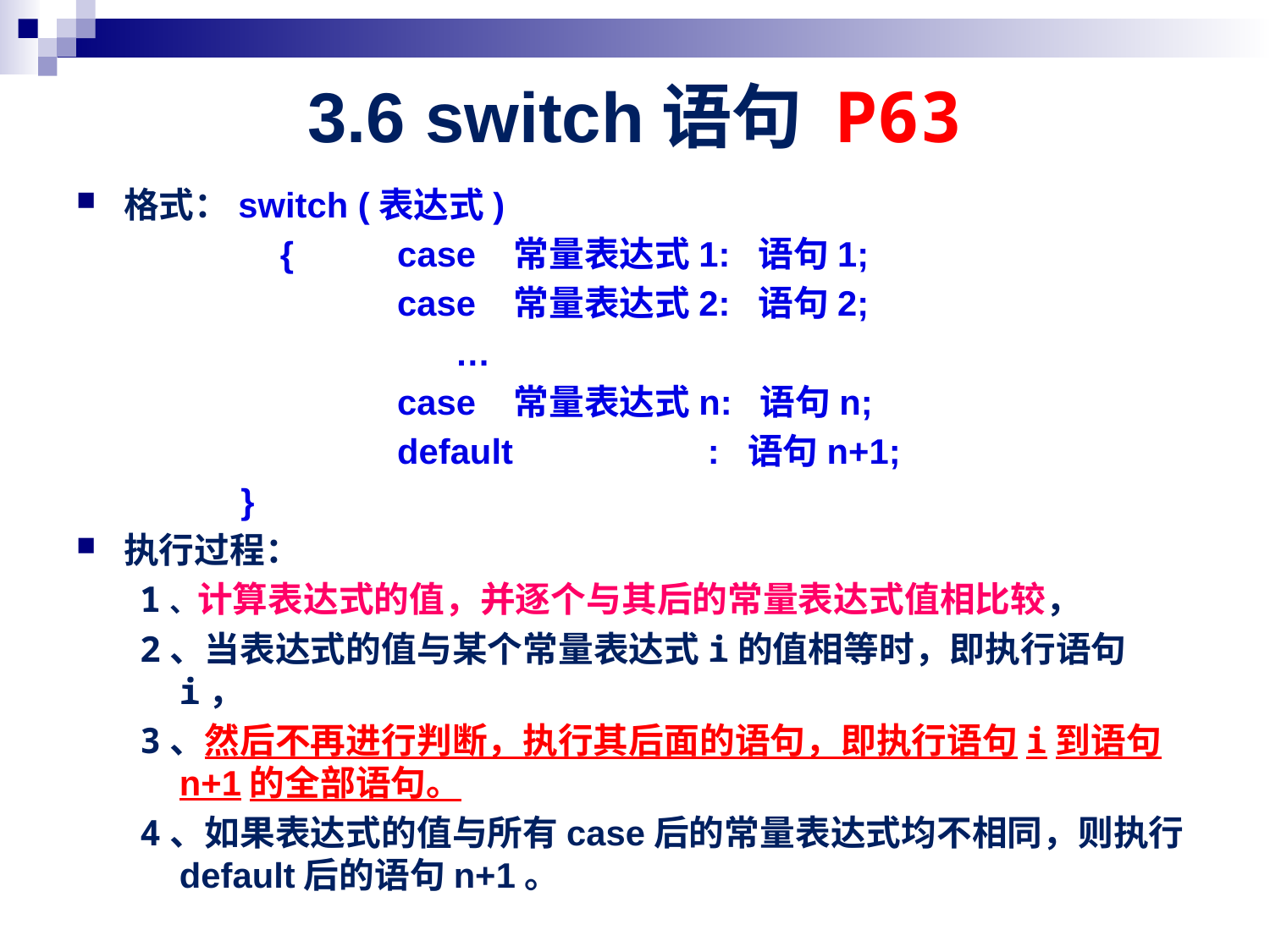

# 3.6 switch语句 P63
格式：switch (表达式)
		   { 	  case   常量表达式1:  语句1;
		 	  case   常量表达式2:  语句2;
		                     …
		      	  case   常量表达式n:  语句n;
			  default                    :  语句n+1;
	            }
执行过程：
1、计算表达式的值，并逐个与其后的常量表达式值相比较，
2、当表达式的值与某个常量表达式i的值相等时，即执行语句i，
3、然后不再进行判断，执行其后面的语句，即执行语句i到语句n+1的全部语句。
4、如果表达式的值与所有case后的常量表达式均不相同，则执行default后的语句n+1。
24